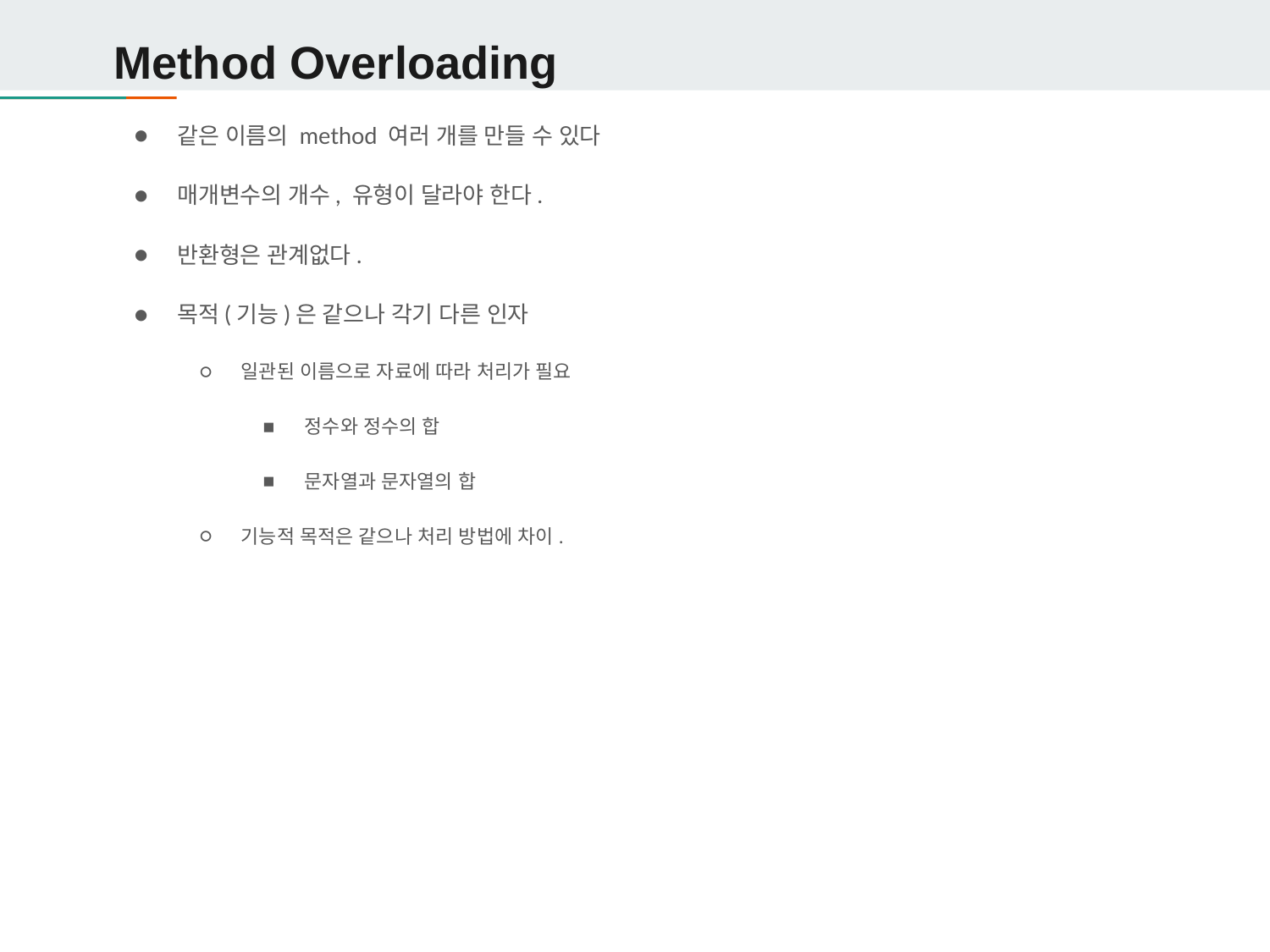

# Method Overloading
같은 이름의 method 여러 개를 만들 수 있다
매개변수의 개수, 유형이 달라야 한다.
반환형은 관계없다.
목적(기능)은 같으나 각기 다른 인자
일관된 이름으로 자료에 따라 처리가 필요
정수와 정수의 합
문자열과 문자열의 합
기능적 목적은 같으나 처리 방법에 차이.